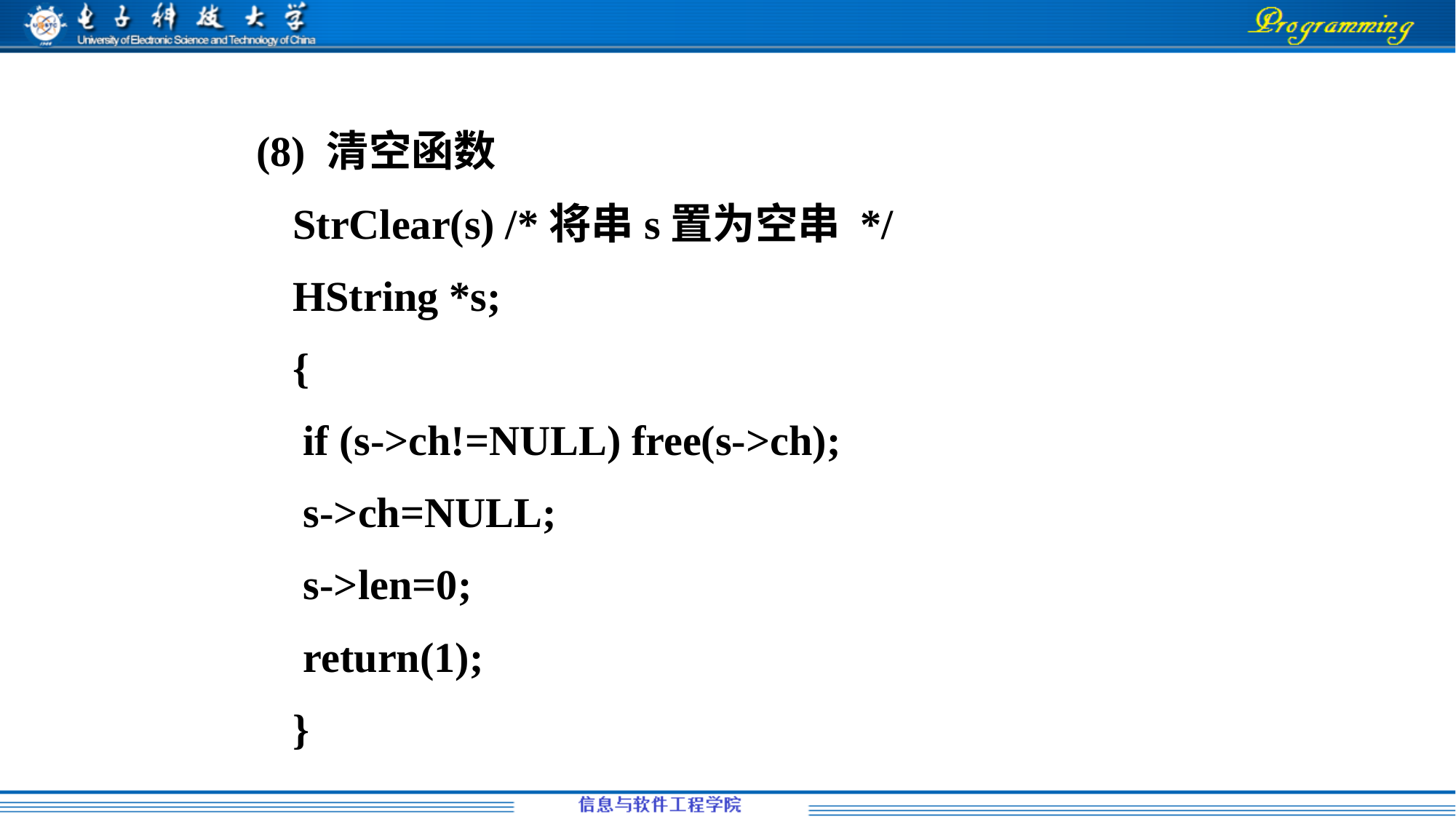

(8) 清空函数
StrClear(s) /*将串s置为空串 */
HString *s;
{
 if (s->ch!=NULL) free(s->ch);
 s->ch=NULL;
 s->len=0;
 return(1);
}